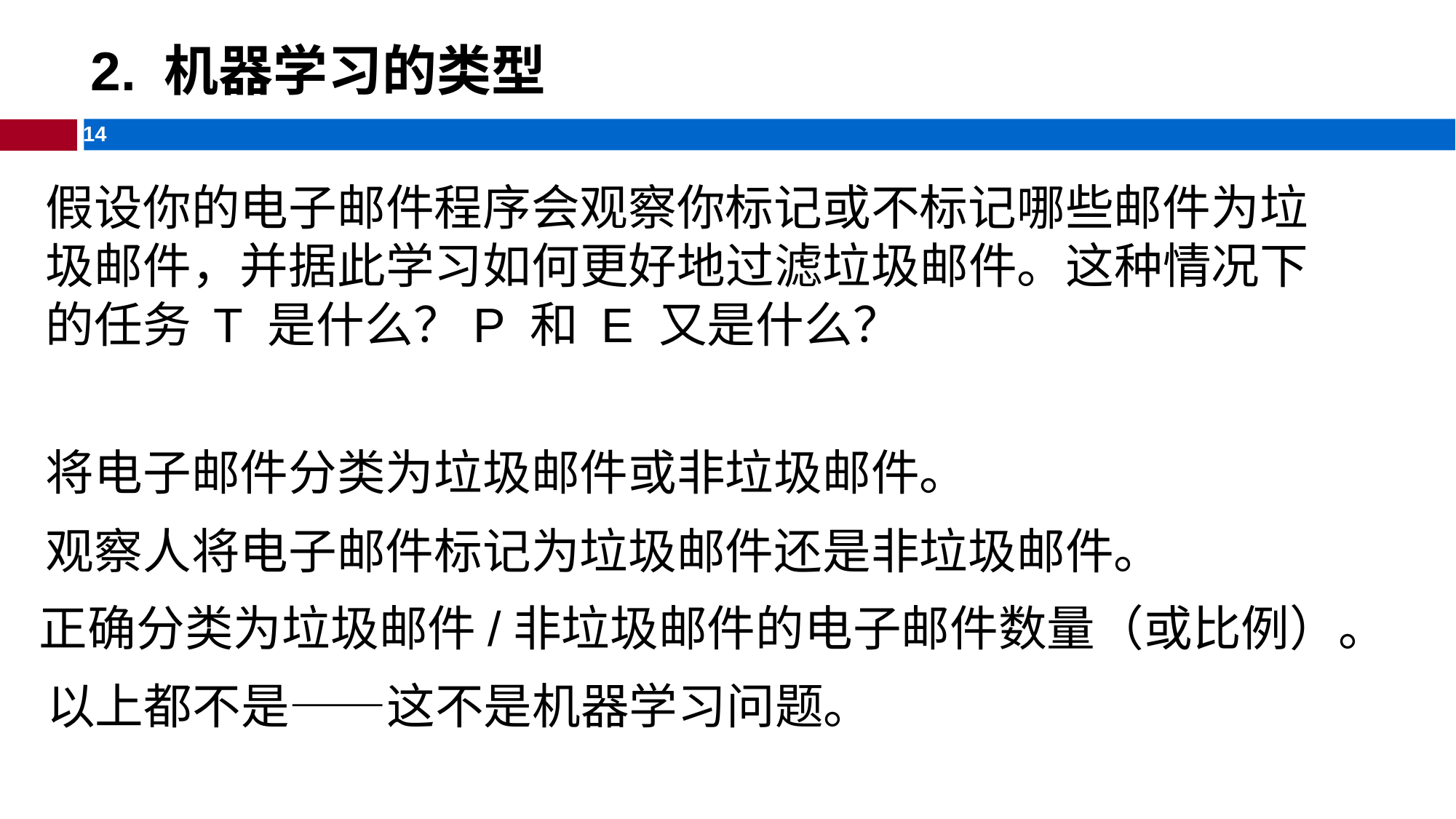

2. 机器学习的类型
假设你的电子邮件程序会观察你标记或不标记哪些邮件为垃圾邮件，并据此学习如何更好地过滤垃圾邮件。这种情况下的任务 T 是什么？P 和 E 又是什么？
将电子邮件分类为垃圾邮件或非垃圾邮件。
观察人将电子邮件标记为垃圾邮件还是非垃圾邮件。
正确分类为垃圾邮件/非垃圾邮件的电子邮件数量（或比例）。
以上都不是——这不是机器学习问题。